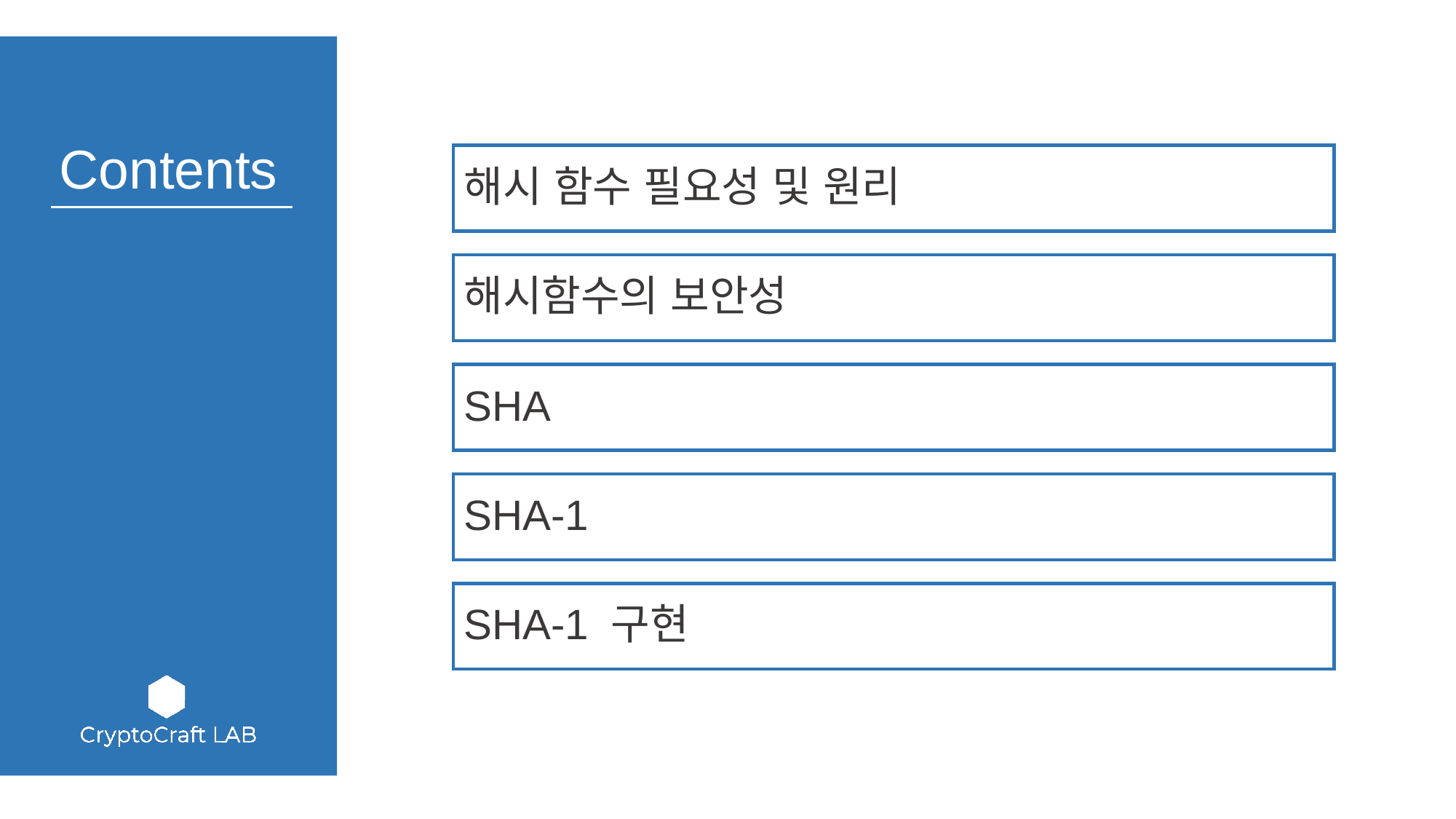

해시 함수 필요성 및 원리
해시함수의 보안성
SHA
SHA-1
SHA-1 구현